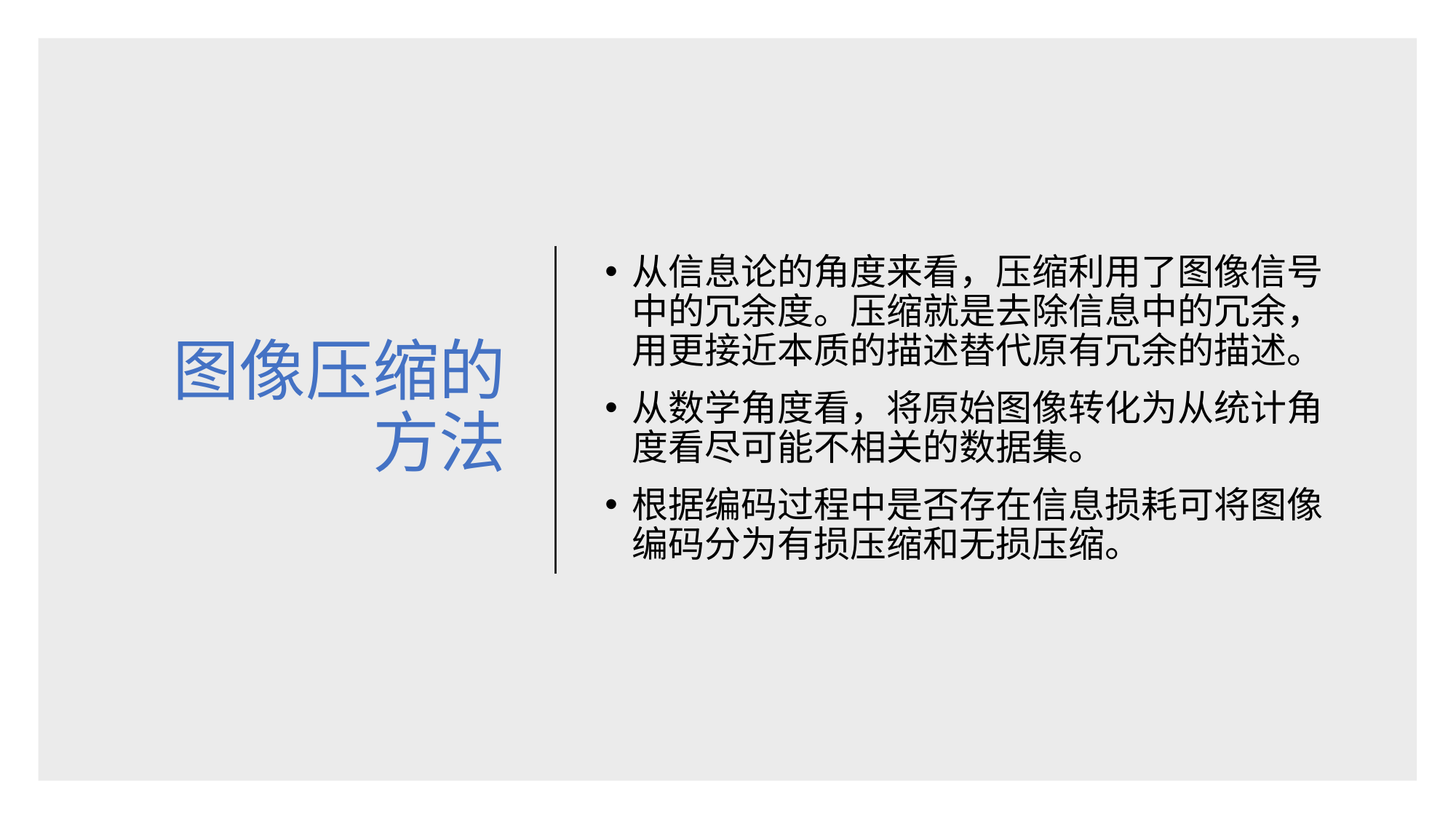

# 图像压缩的方法
从信息论的角度来看，压缩利用了图像信号中的冗余度。压缩就是去除信息中的冗余，用更接近本质的描述替代原有冗余的描述。
从数学角度看，将原始图像转化为从统计角度看尽可能不相关的数据集。
根据编码过程中是否存在信息损耗可将图像编码分为有损压缩和无损压缩。